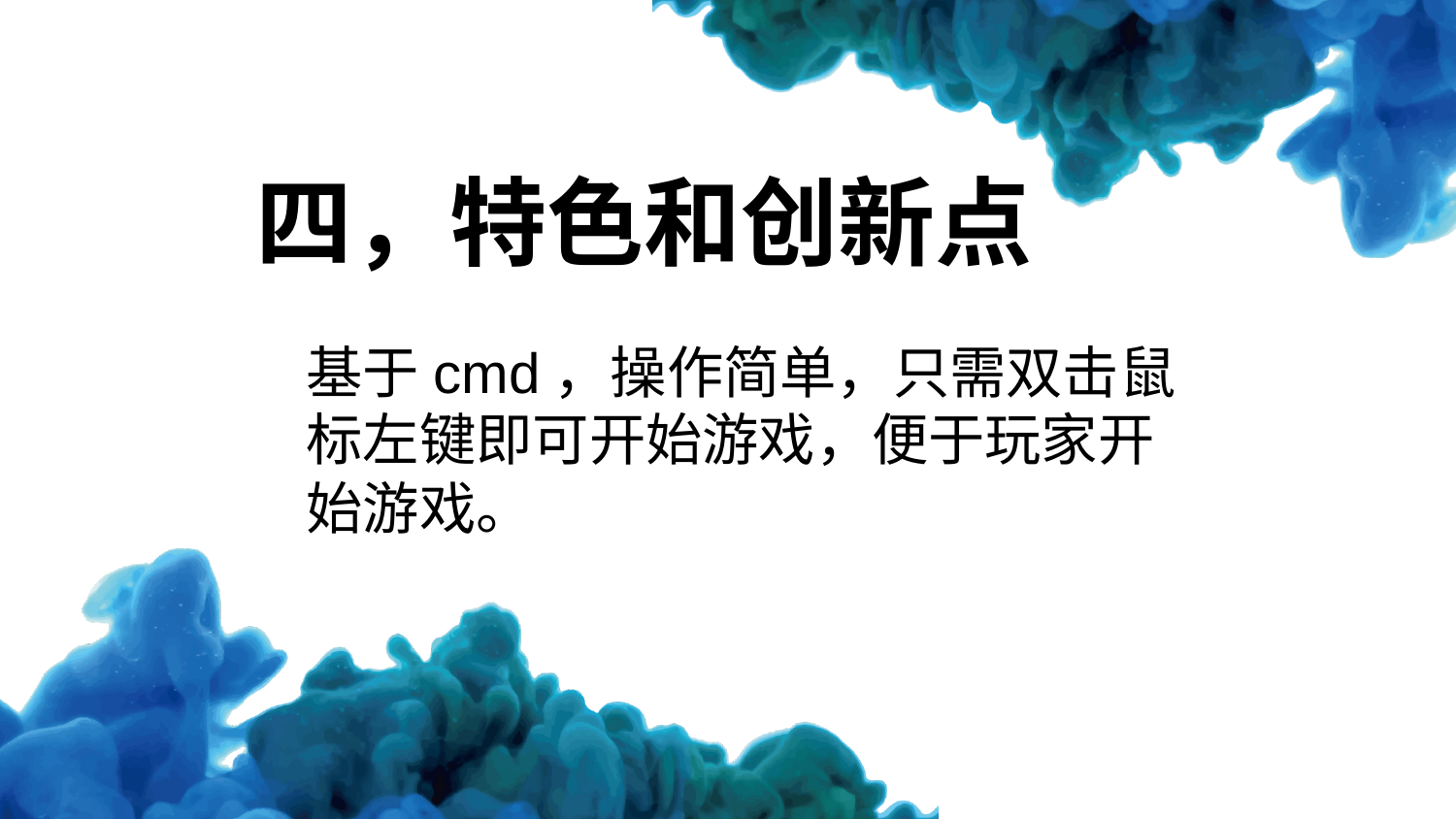

# 四，特色和创新点
基于cmd，操作简单，只需双击鼠标左键即可开始游戏，便于玩家开始游戏。